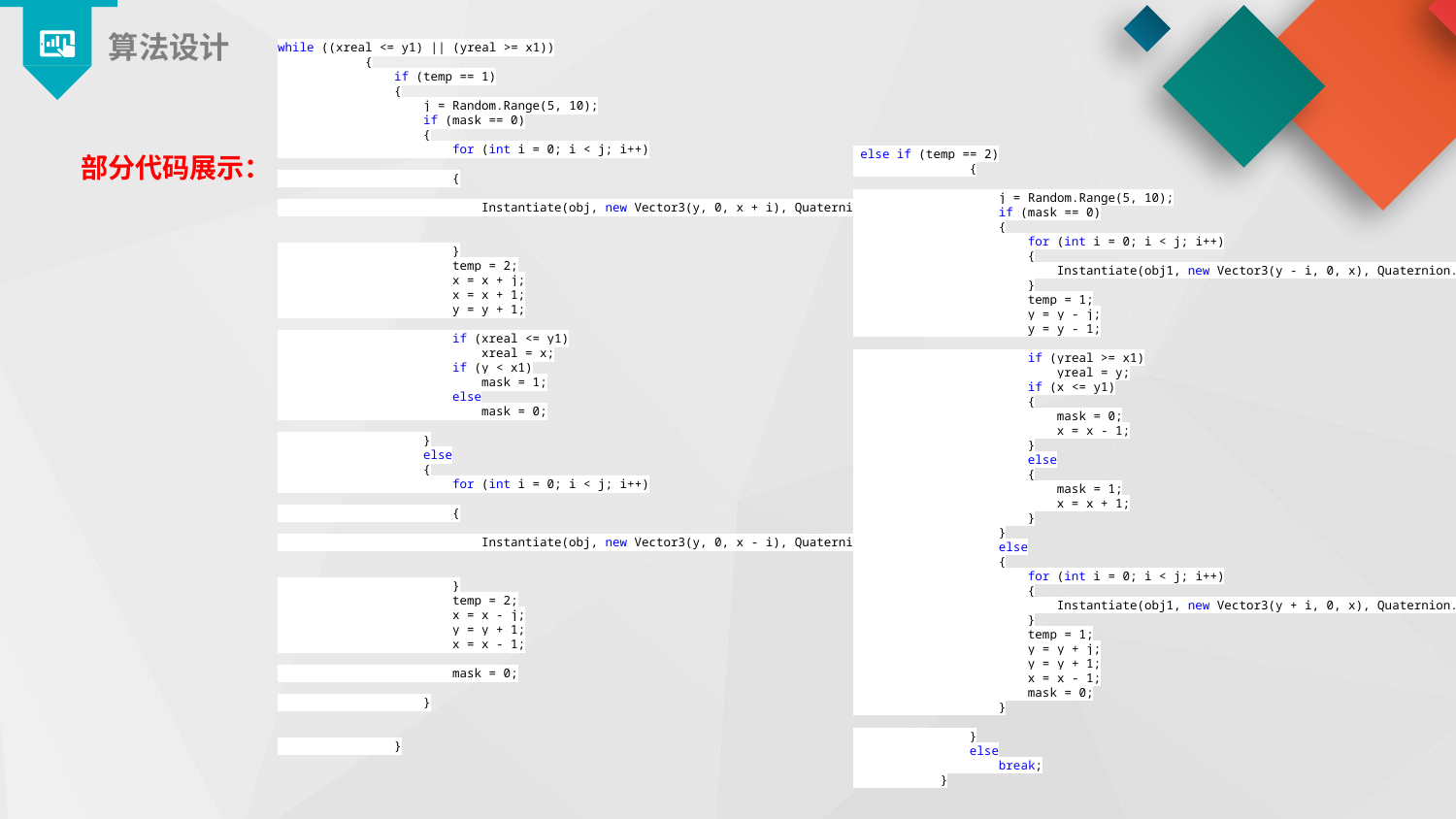

算法设计

while ((xreal <= y1) || (yreal >= x1))
            {
                if (temp == 1)
                {
                    j = Random.Range(5, 10);
                    if (mask == 0)
                    {
                        for (int i = 0; i < j; i++)

                        {

                            Instantiate(obj, new Vector3(y, 0, x + i), Quaternion.identity);

                        }
                        temp = 2;
                        x = x + j;
                        x = x + 1;
                        y = y + 1;

                        if (xreal <= y1)
                            xreal = x;
                        if (y < x1)
                            mask = 1;
                        else
                            mask = 0;

                    }
                    else
                    {
                        for (int i = 0; i < j; i++)

                        {

                            Instantiate(obj, new Vector3(y, 0, x - i), Quaternion.identity);

                        }
                        temp = 2;
                        x = x - j;
                        y = y + 1;
                        x = x - 1;

                        mask = 0;

                    }

                }

 else if (temp == 2)
                {

                    j = Random.Range(5, 10);
                    if (mask == 0)
                    {
                        for (int i = 0; i < j; i++)
                        {
                            Instantiate(obj1, new Vector3(y - i, 0, x), Quaternion.identity);
                        }
                        temp = 1;
                        y = y - j;
                        y = y - 1;

                        if (yreal >= x1)
                            yreal = y;
                        if (x <= y1)
                        {
                            mask = 0;
                            x = x - 1;
                        }
                        else
                        {
                            mask = 1;
                            x = x + 1;
                        }
                    }
                    else
                    {
                        for (int i = 0; i < j; i++)
                        {
                            Instantiate(obj1, new Vector3(y + i, 0, x), Quaternion.identity);
                        }
                        temp = 1;
                        y = y + j;
                        y = y + 1;
                        x = x - 1;
                        mask = 0;
                    }

                }
                else
                    break;
            }
部分代码展示：